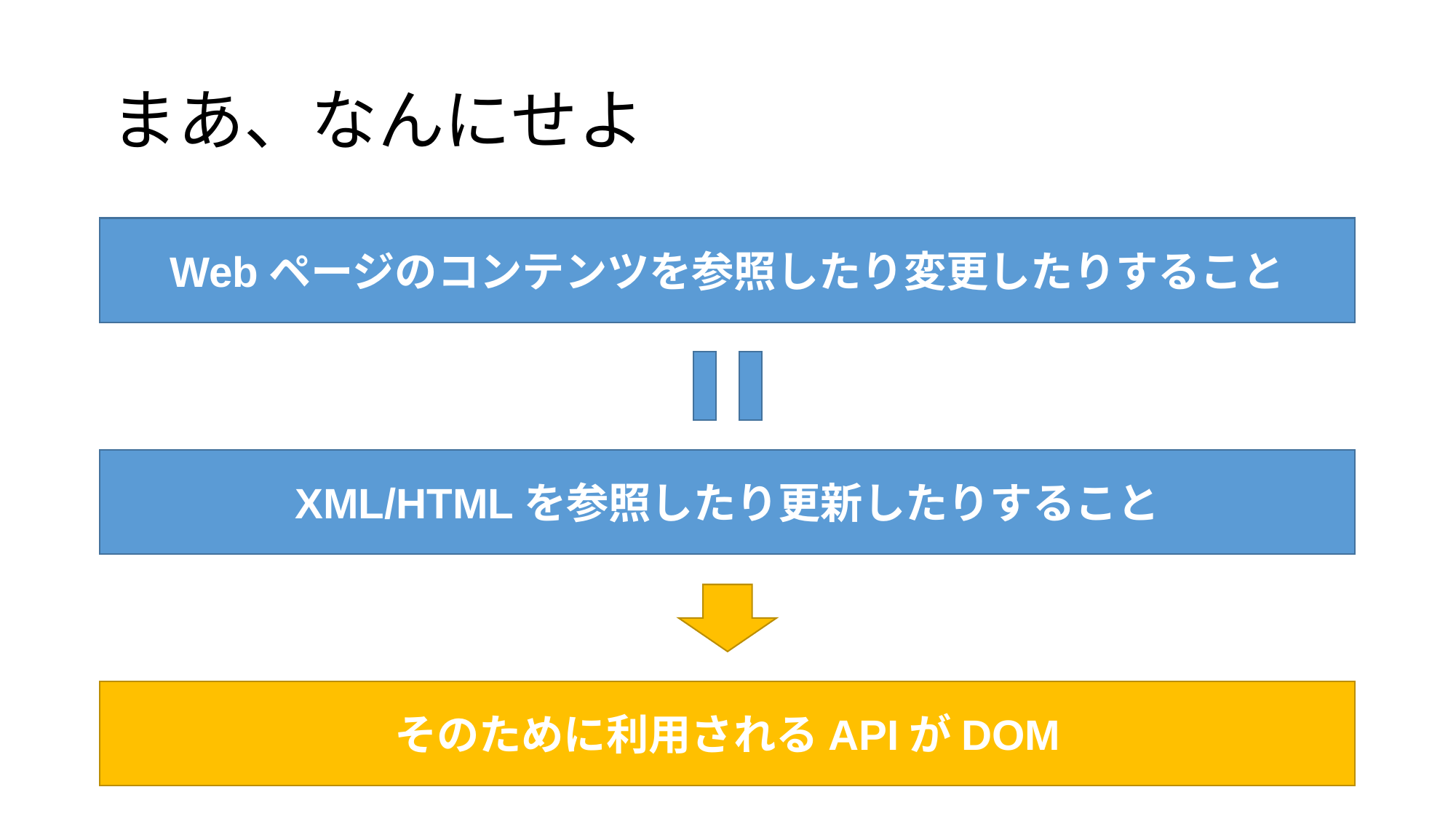

# まあ、なんにせよ
Webページのコンテンツを参照したり変更したりすること

XML/HTMLを参照したり更新したりすること

そのために利用されるAPIがDOM